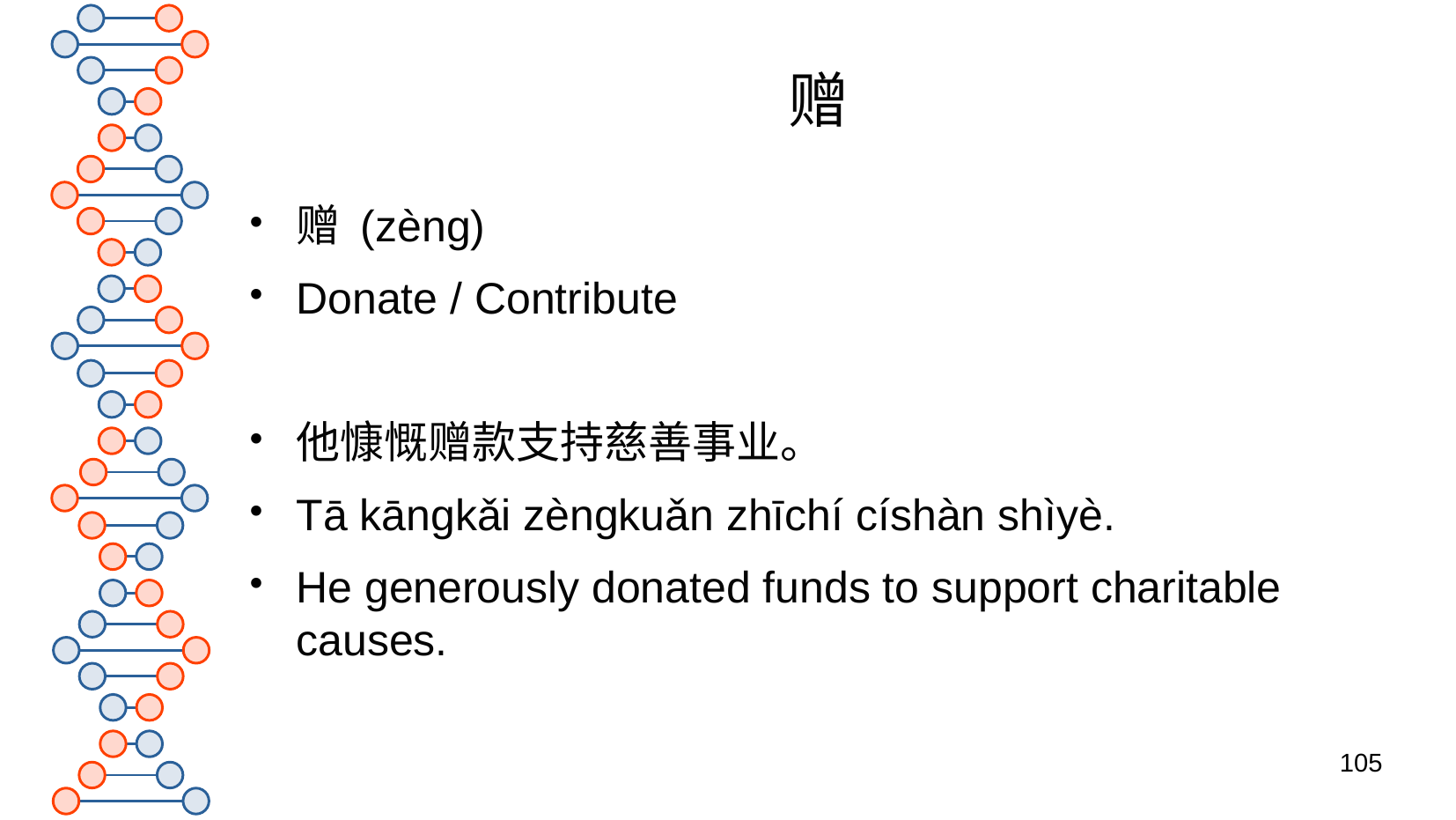

# 赠
赠 (zèng)
Donate / Contribute

他慷慨赠款支持慈善事业。
Tā kāngkǎi zèngkuǎn zhīchí císhàn shìyè.
He generously donated funds to support charitable causes.
105